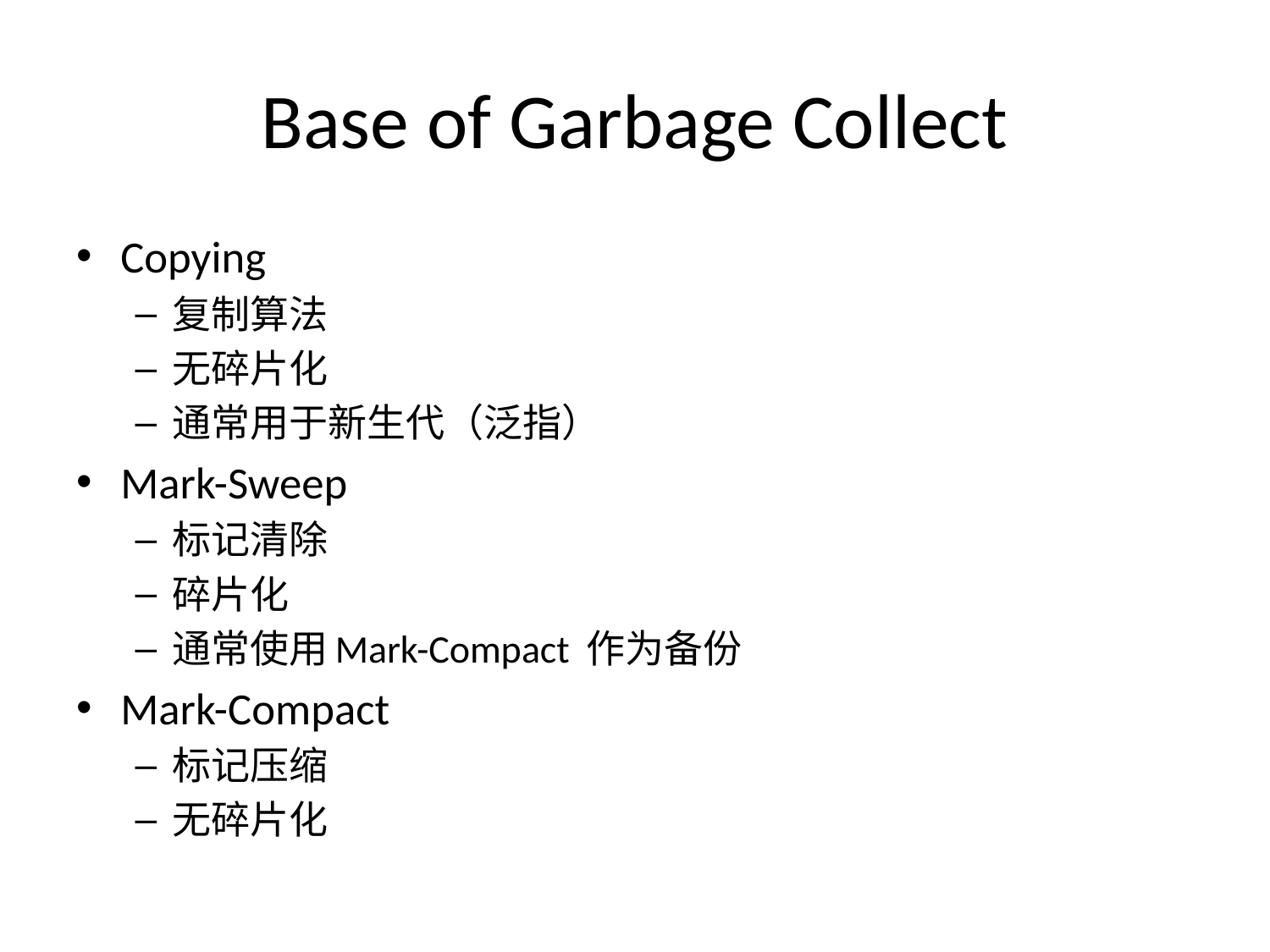

# Base of Garbage Collect
Copying
复制算法
无碎片化
通常用于新生代（泛指）
Mark-Sweep
标记清除
碎片化
通常使用Mark-Compact 作为备份
Mark-Compact
标记压缩
无碎片化